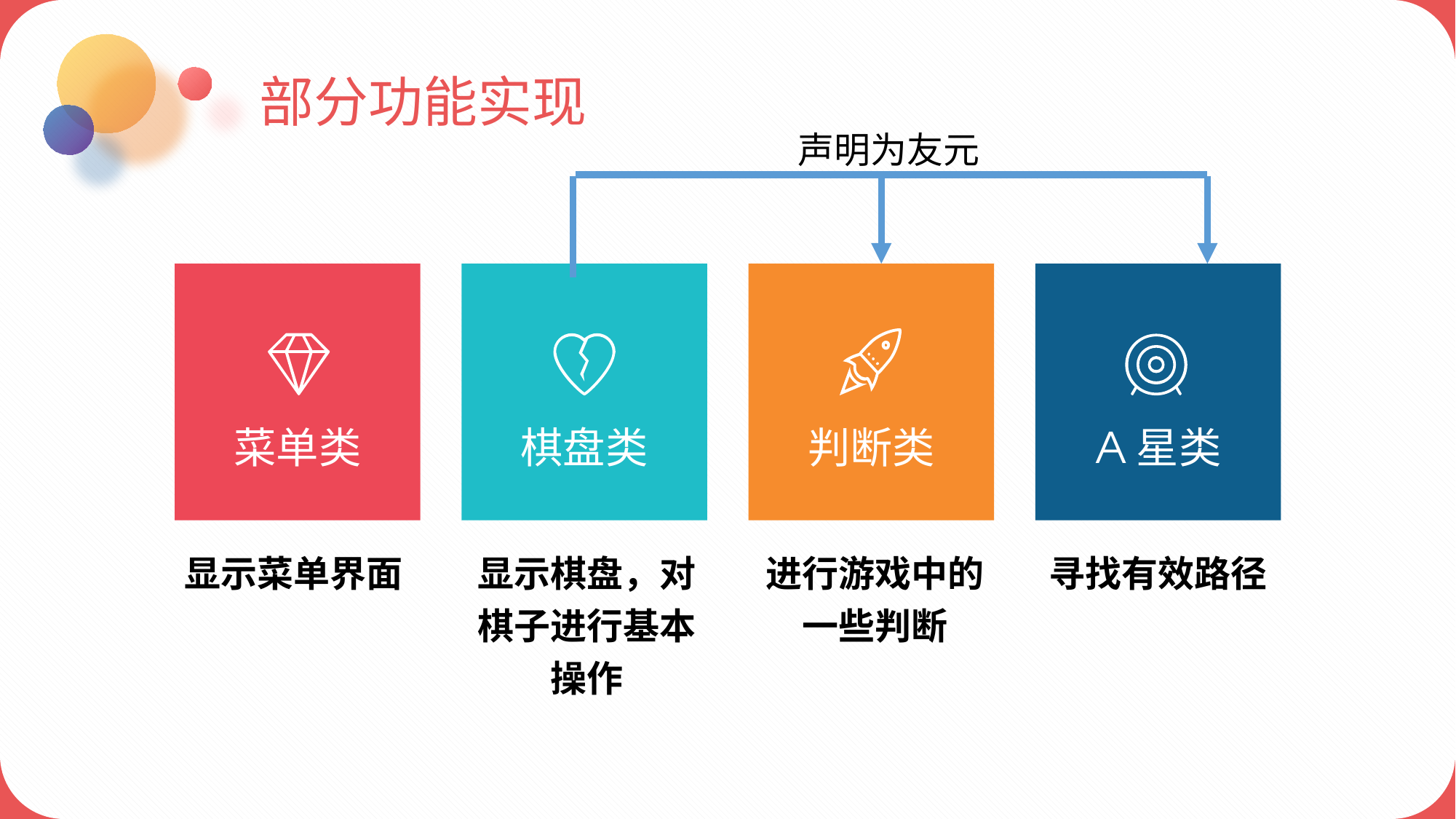

部分功能实现
声明为友元

菜单类
棋盘类
判断类
A星类
显示菜单界面
显示棋盘，对棋子进行基本操作
进行游戏中的一些判断
寻找有效路径